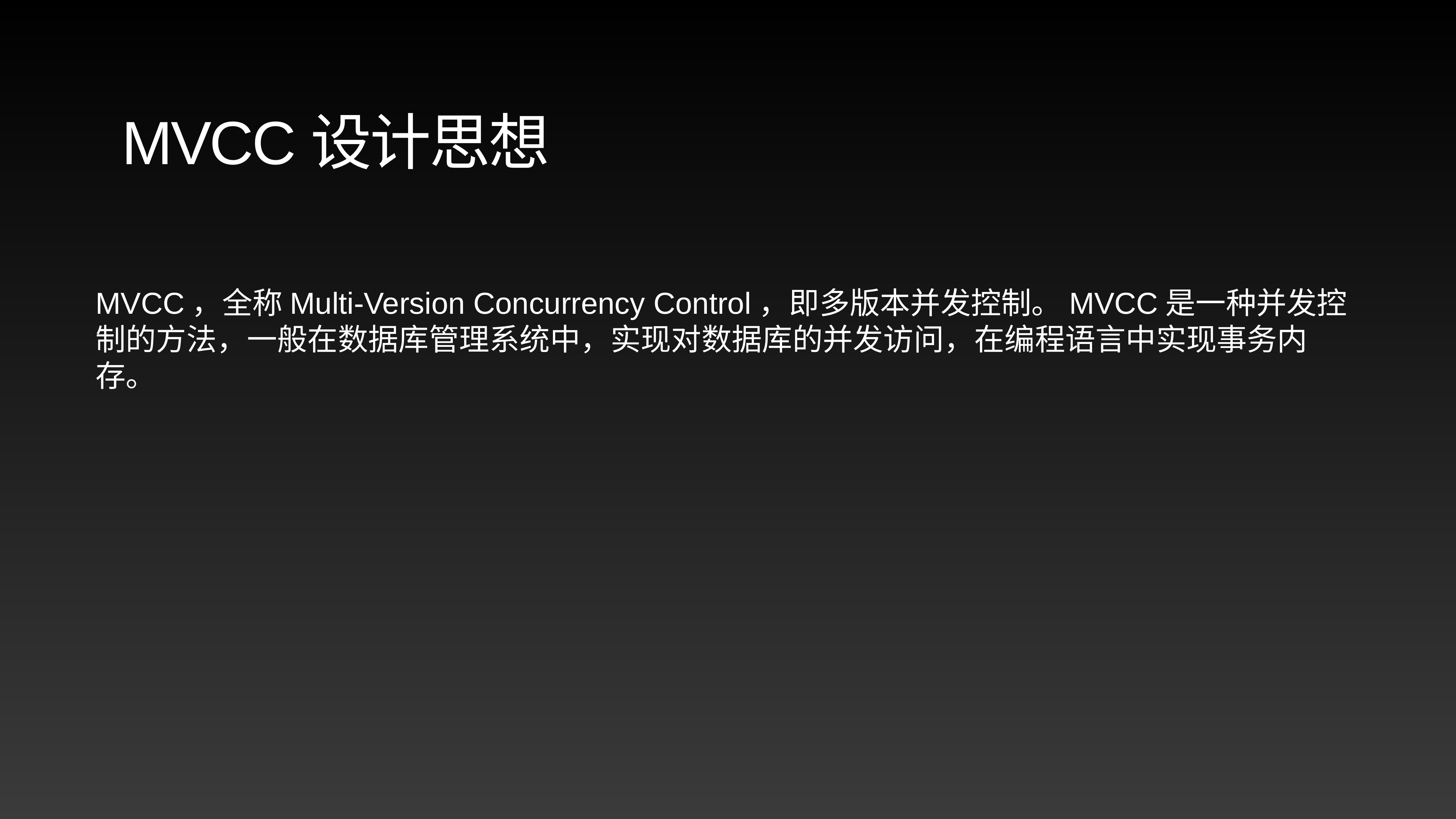

MVCC设计思想
MVCC，全称Multi-Version Concurrency Control，即多版本并发控制。MVCC是一种并发控制的方法，一般在数据库管理系统中，实现对数据库的并发访问，在编程语言中实现事务内存。